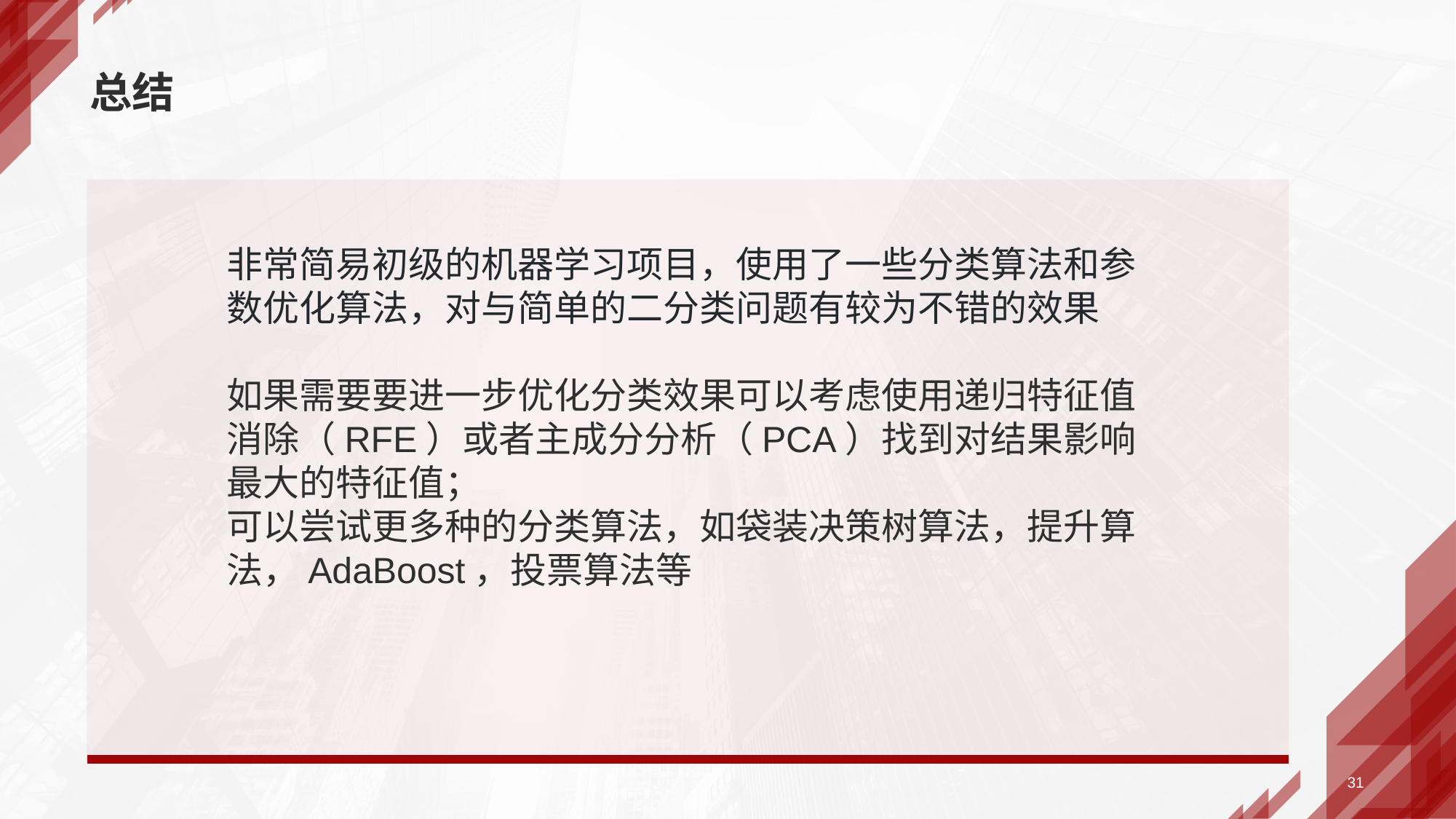

# 总结

非常简易初级的机器学习项目，使用了一些分类算法和参数优化算法，对与简单的二分类问题有较为不错的效果

如果需要要进一步优化分类效果可以考虑使用递归特征值消除（RFE）或者主成分分析（PCA）找到对结果影响最大的特征值；
可以尝试更多种的分类算法，如袋装决策树算法，提升算法，AdaBoost，投票算法等

31